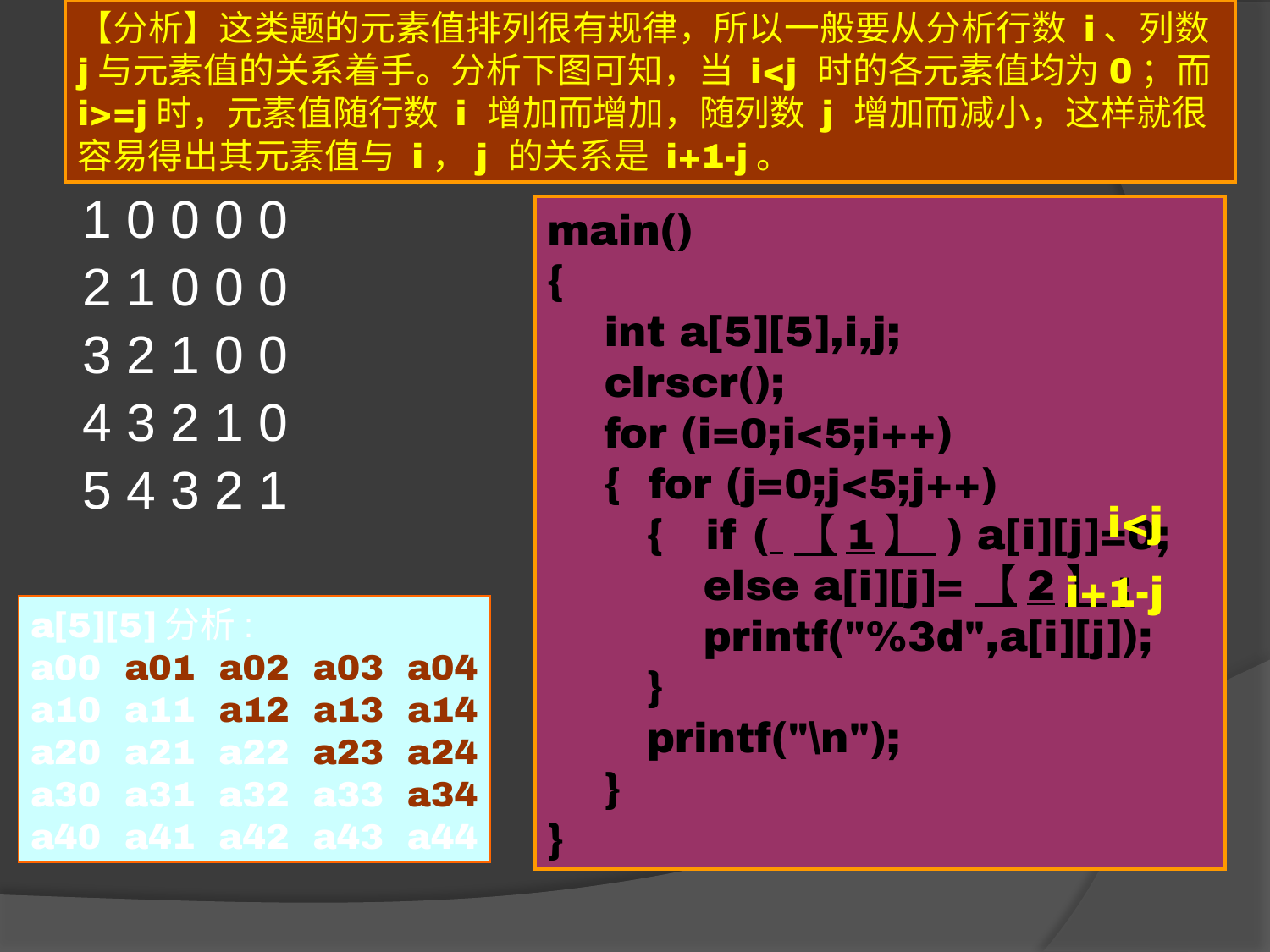

【分析】这类题的元素值排列很有规律，所以一般要从分析行数 i、列数 j与元素值的关系着手。分析下图可知，当 i<j 时的各元素值均为0；而 i>=j时，元素值随行数 i 增加而增加，随列数 j 增加而减小，这样就很容易得出其元素值与 i，j 的关系是 i+1-j。
# 应用示例: 下列程序的功能是显示如下图形，请填空。
1 0 0 0 0
2 1 0 0 0
3 2 1 0 0
4 3 2 1 0
5 4 3 2 1
main()
{
    int a[5][5],i,j;
    clrscr();
    for (i=0;i<5;i++)
    {  for (j=0;j<5;j++)
       {   if ( 【1】 ) a[i][j]=0;
           else a[i][j]=【2】;
           printf("%3d",a[i][j]);
       }
       printf("\n");
    }
}
i<j
i+1-j
a[5][5]分析:
a00  a01  a02  a03  a04
a10  a11  a12  a13  a14
a20  a21  a22  a23  a24
a30  a31  a32  a33  a34
a40  a41  a42  a43  a44